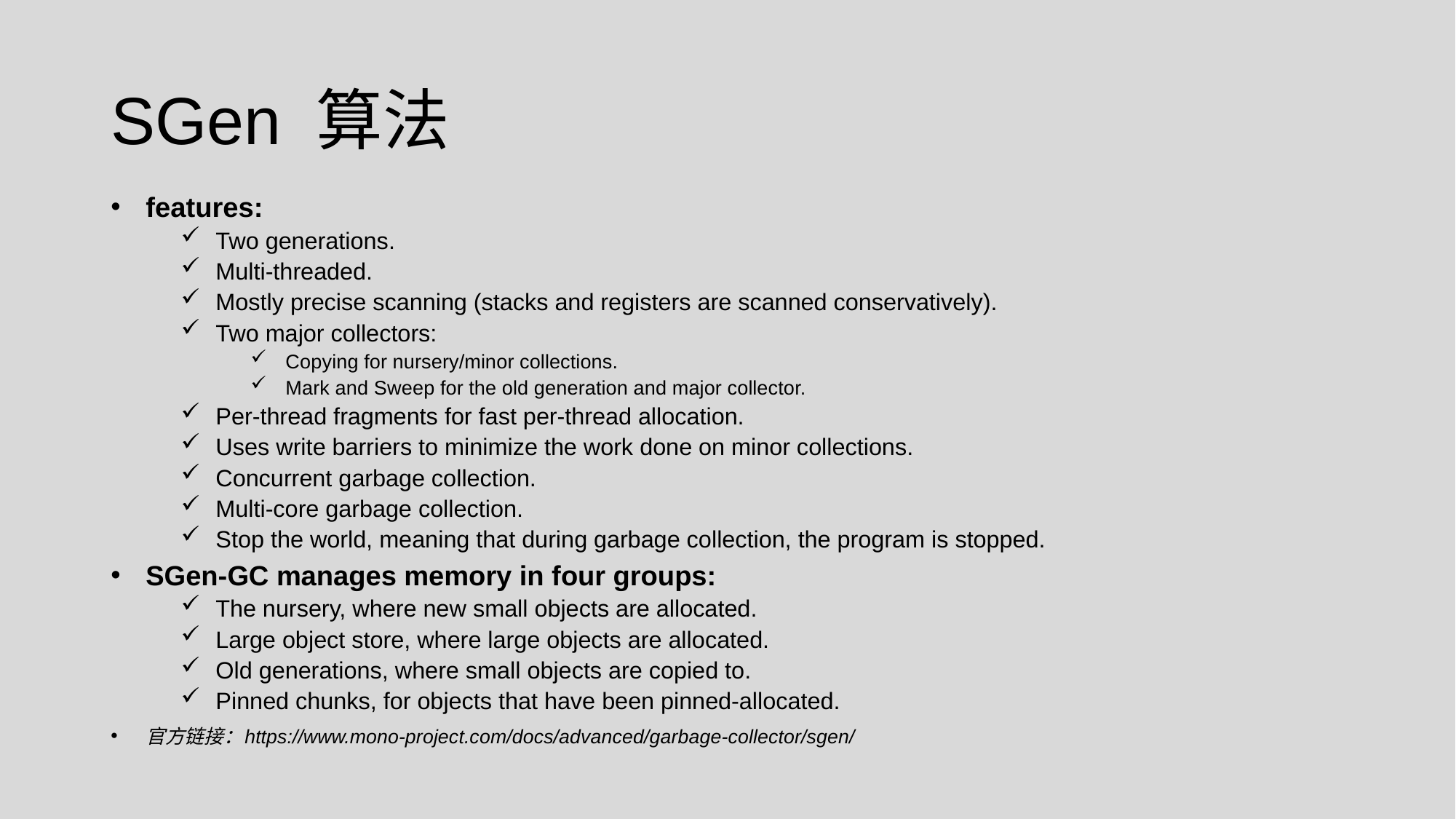

# SGen 算法
features:
Two generations.
Multi-threaded.
Mostly precise scanning (stacks and registers are scanned conservatively).
Two major collectors:
Copying for nursery/minor collections.
Mark and Sweep for the old generation and major collector.
Per-thread fragments for fast per-thread allocation.
Uses write barriers to minimize the work done on minor collections.
Concurrent garbage collection.
Multi-core garbage collection.
Stop the world, meaning that during garbage collection, the program is stopped.
SGen-GC manages memory in four groups:
The nursery, where new small objects are allocated.
Large object store, where large objects are allocated.
Old generations, where small objects are copied to.
Pinned chunks, for objects that have been pinned-allocated.
官方链接：https://www.mono-project.com/docs/advanced/garbage-collector/sgen/